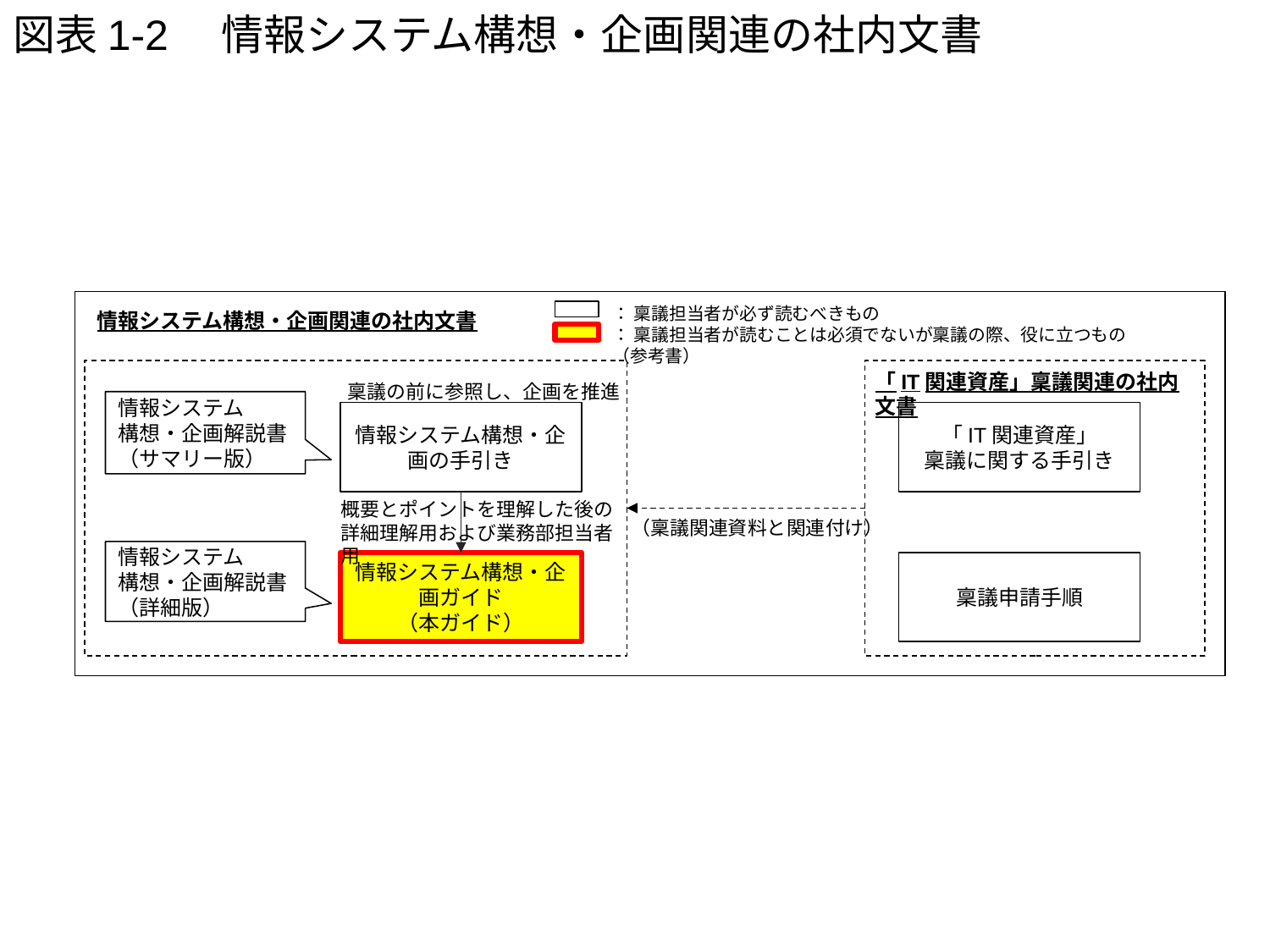

# 図表1-2　情報システム構想・企画関連の社内文書

： 稟議担当者が必ず読むべきもの
： 稟議担当者が読むことは必須でないが稟議の際、役に立つもの（参考書）
情報システム構想・企画関連の社内文書

「IT関連資産」稟議関連の社内文書
稟議の前に参照し、企画を推進
情報システム
構想・企画解説書
（サマリー版）
情報システム構想・企画の手引き
「IT関連資産」
稟議に関する手引き
概要とポイントを理解した後の
詳細理解用および業務部担当者用
（稟議関連資料と関連付け）
情報システム
構想・企画解説書
（詳細版）
情報システム構想・企画ガイド
（本ガイド）
稟議申請手順